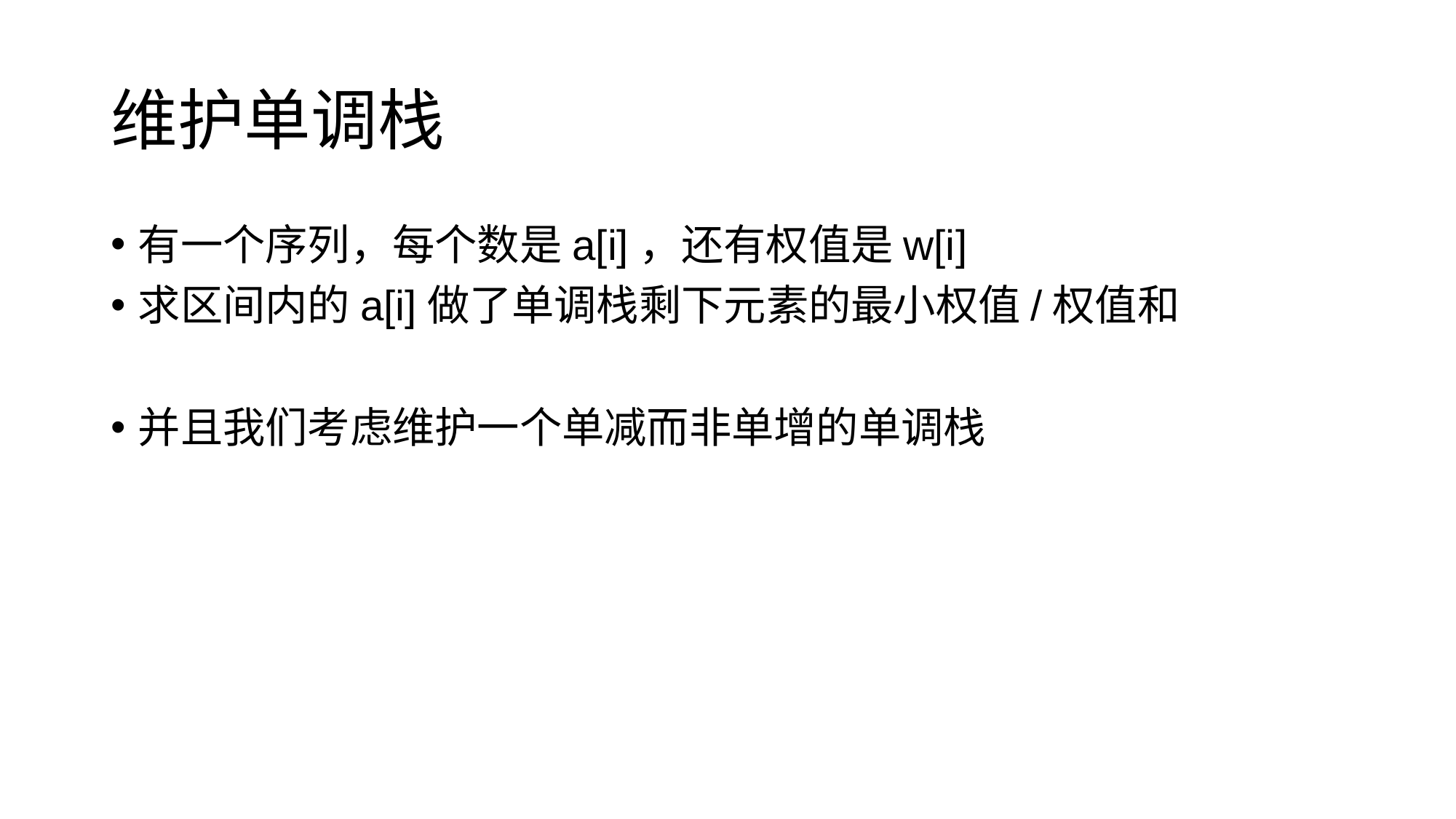

# 维护单调栈
有一个序列，每个数是a[i]，还有权值是w[i]
求区间内的a[i]做了单调栈剩下元素的最小权值/权值和

并且我们考虑维护一个单减而非单增的单调栈